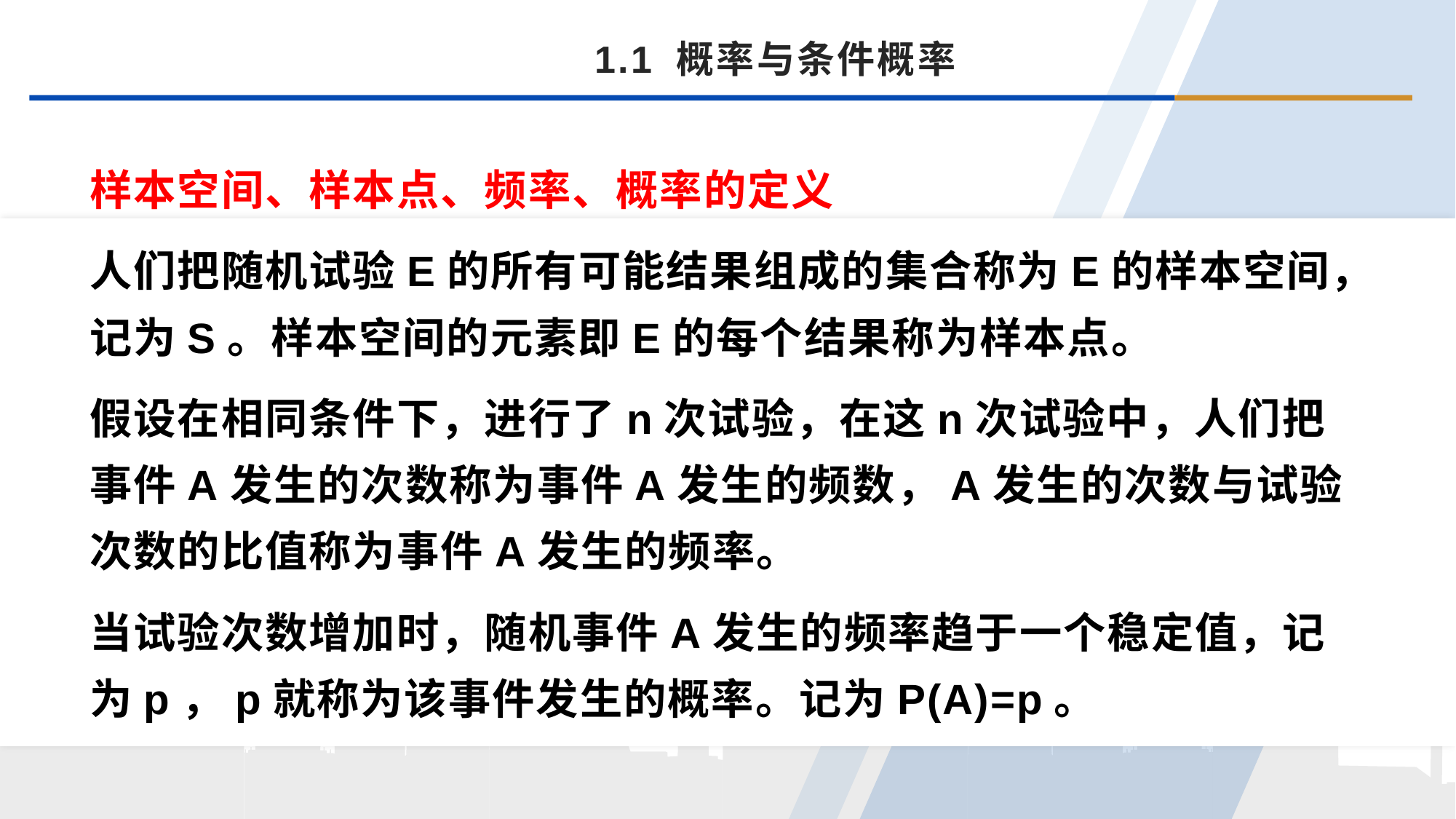

1.1 概率与条件概率
样本空间、样本点、频率、概率的定义
人们把随机试验E的所有可能结果组成的集合称为E的样本空间，记为S。样本空间的元素即E的每个结果称为样本点。
假设在相同条件下，进行了n次试验，在这n次试验中，人们把事件A发生的次数称为事件A发生的频数，A发生的次数与试验次数的比值称为事件A发生的频率。
当试验次数增加时，随机事件A发生的频率趋于一个稳定值，记为p，p就称为该事件发生的概率。记为P(A)=p。